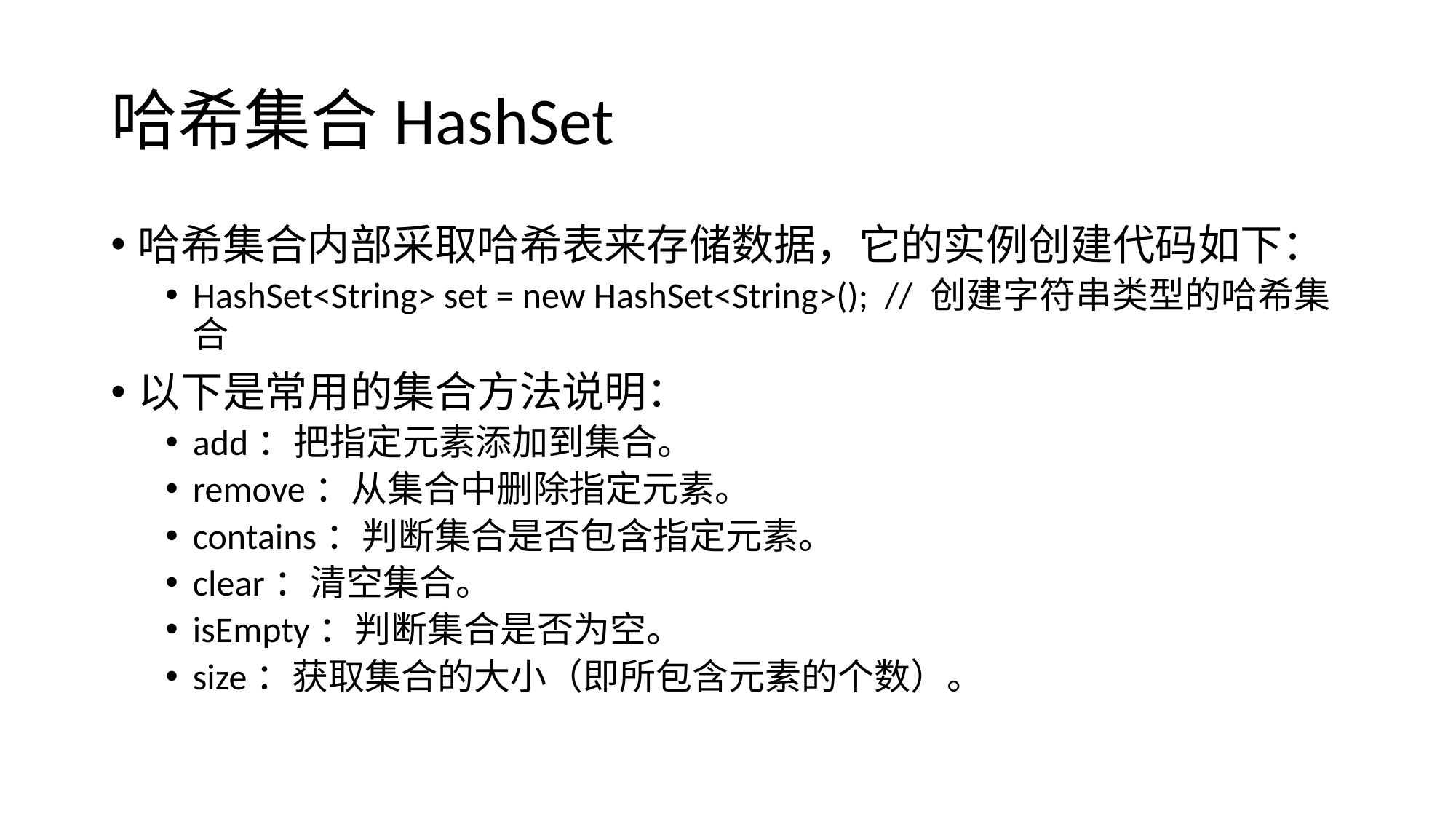

# 哈希集合HashSet
哈希集合内部采取哈希表来存储数据，它的实例创建代码如下：
HashSet<String> set = new HashSet<String>();  // 创建字符串类型的哈希集合
以下是常用的集合方法说明：
add：把指定元素添加到集合。
remove：从集合中删除指定元素。
contains：判断集合是否包含指定元素。
clear：清空集合。
isEmpty：判断集合是否为空。
size：获取集合的大小（即所包含元素的个数）。